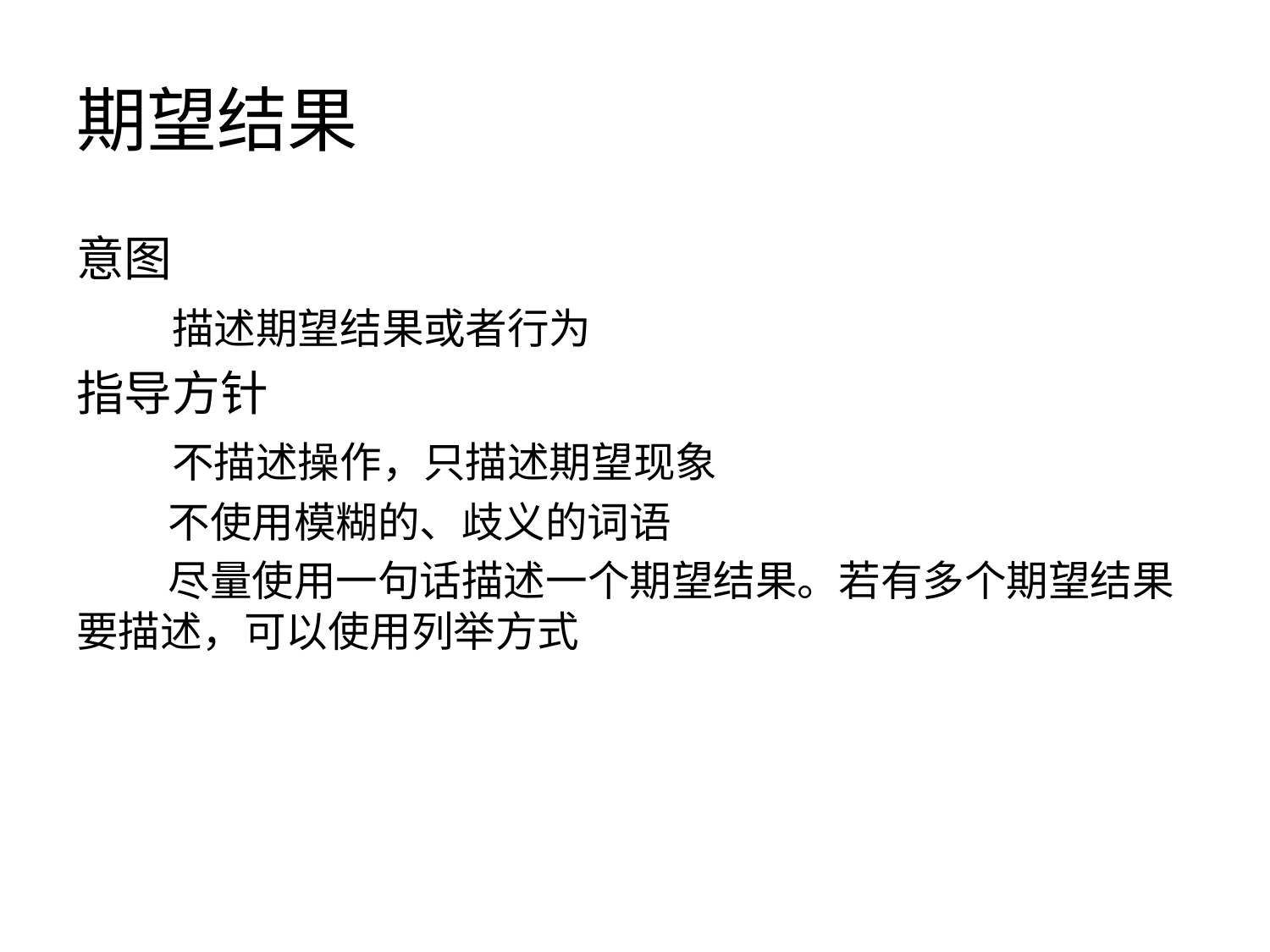

# 期望结果
意图
        描述期望结果或者行为
指导方针
        不描述操作，只描述期望现象
         不使用模糊的、歧义的词语
         尽量使用一句话描述一个期望结果。若有多个期望结果要描述，可以使用列举方式